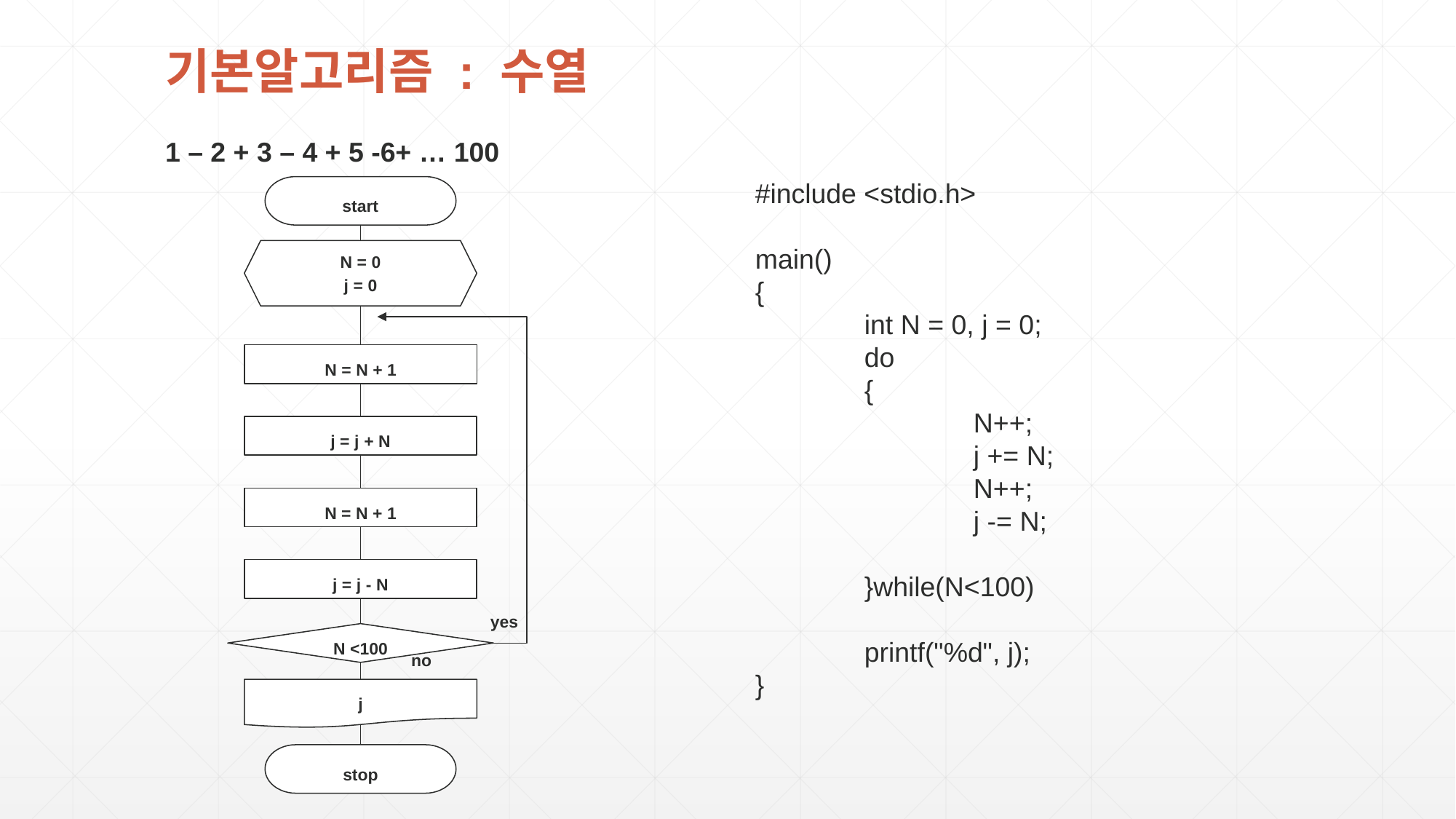

기본알고리즘 : 수열
1 – 2 + 3 – 4 + 5 -6+ … 100
#include <stdio.h>

main()
{
	int N = 0, j = 0;
	do
	{
		N++;
		j += N;
		N++;
		j -= N;

	}while(N<100)

	printf("%d", j);
}
start
N = 0
j = 0
N = N + 1
j = j + N
N = N + 1
j = j - N
yes
N <100
no
j
stop